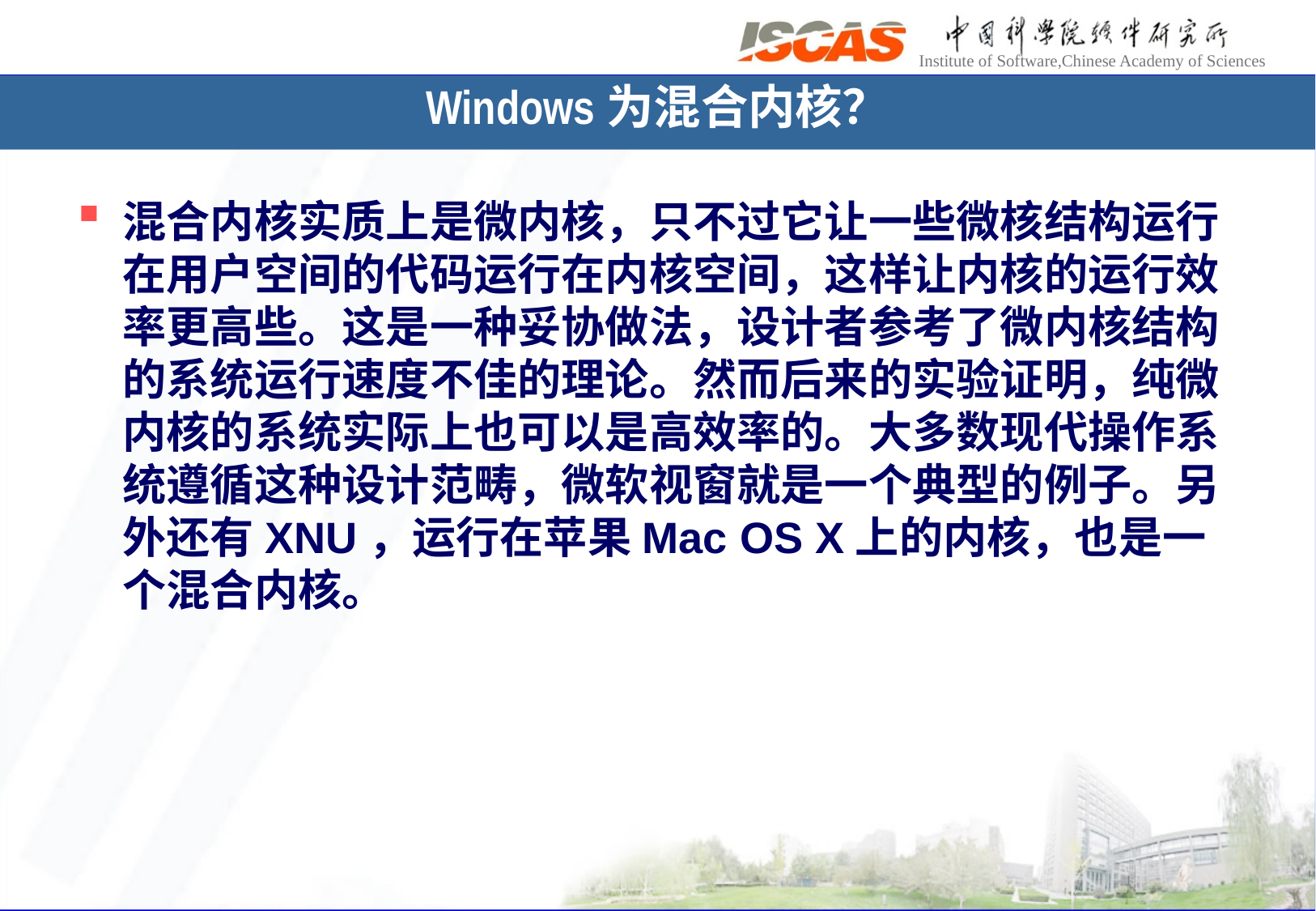

# Windows为混合内核？
混合内核实质上是微内核，只不过它让一些微核结构运行在用户空间的代码运行在内核空间，这样让内核的运行效率更高些。这是一种妥协做法，设计者参考了微内核结构的系统运行速度不佳的理论。然而后来的实验证明，纯微内核的系统实际上也可以是高效率的。大多数现代操作系统遵循这种设计范畴，微软视窗就是一个典型的例子。另外还有XNU，运行在苹果Mac OS X上的内核，也是一个混合内核。